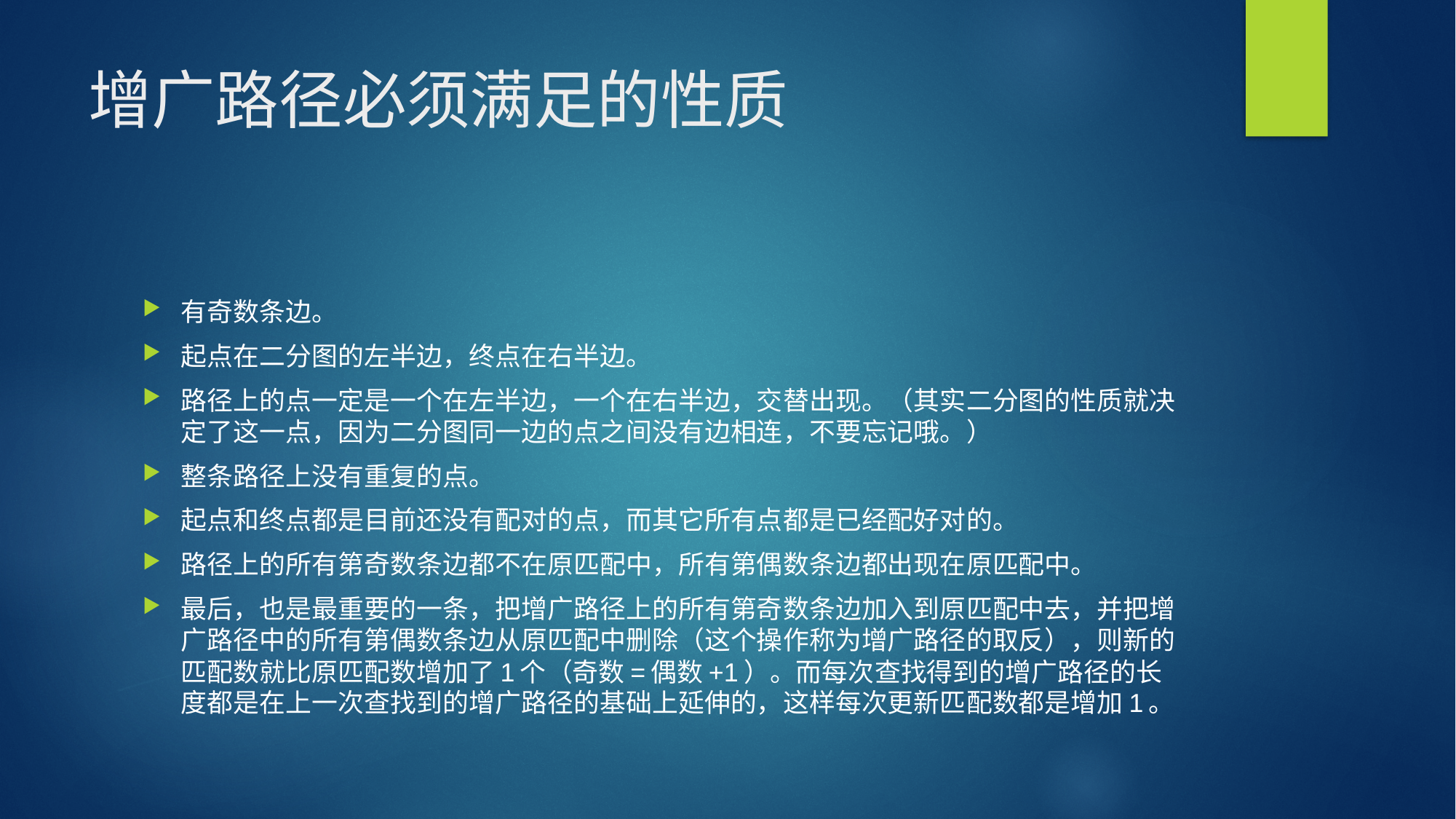

# 增广路径必须满足的性质

有奇数条边。
起点在二分图的左半边，终点在右半边。
路径上的点一定是一个在左半边，一个在右半边，交替出现。（其实二分图的性质就决定了这一点，因为二分图同一边的点之间没有边相连，不要忘记哦。）
整条路径上没有重复的点。
起点和终点都是目前还没有配对的点，而其它所有点都是已经配好对的。
路径上的所有第奇数条边都不在原匹配中，所有第偶数条边都出现在原匹配中。
最后，也是最重要的一条，把增广路径上的所有第奇数条边加入到原匹配中去，并把增广路径中的所有第偶数条边从原匹配中删除（这个操作称为增广路径的取反），则新的匹配数就比原匹配数增加了1个（奇数=偶数+1）。而每次查找得到的增广路径的长度都是在上一次查找到的增广路径的基础上延伸的，这样每次更新匹配数都是增加1。